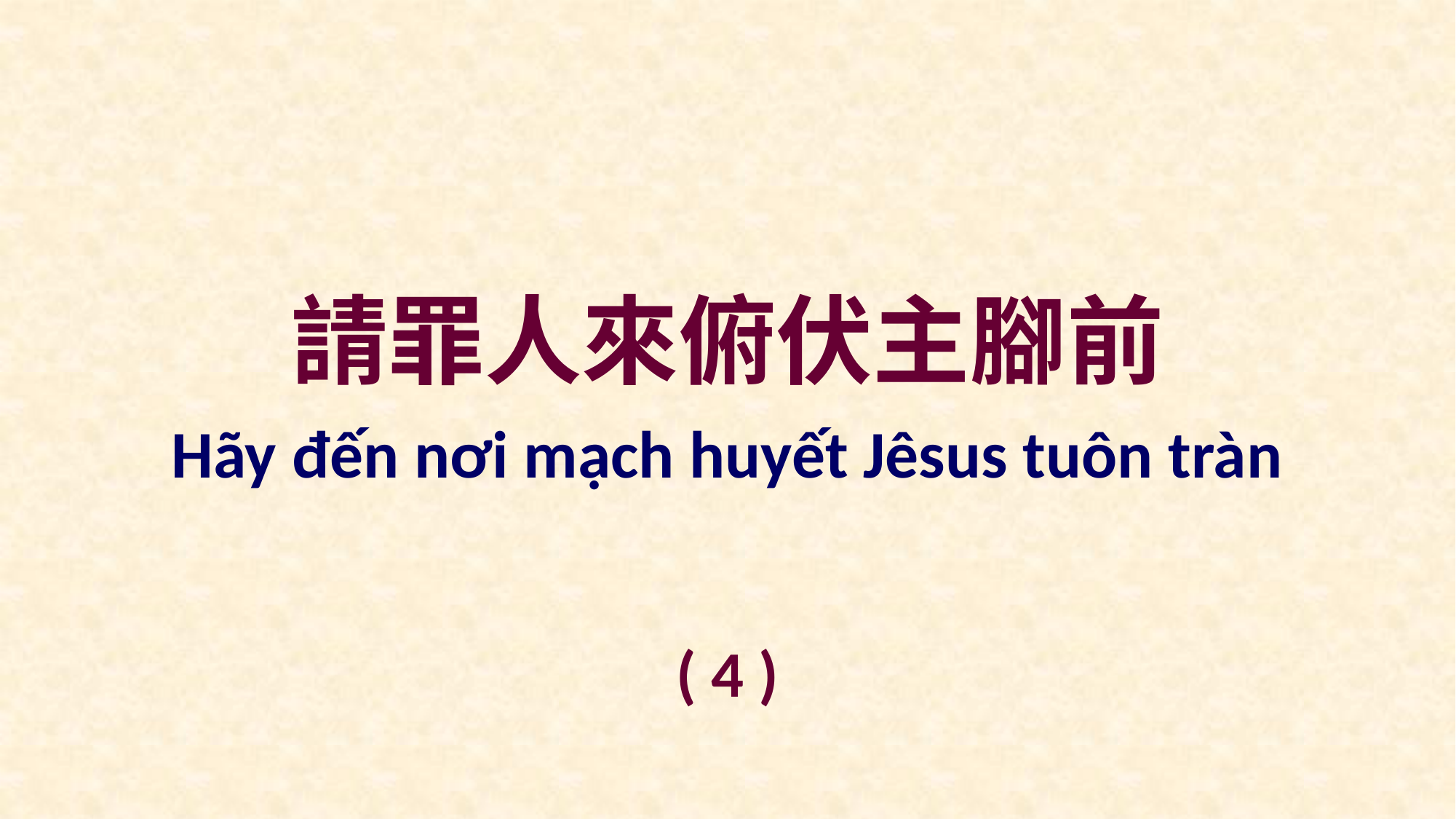

請罪人來俯伏主腳前
Hãy đến nơi mạch huyết Jêsus tuôn tràn
( 4 )